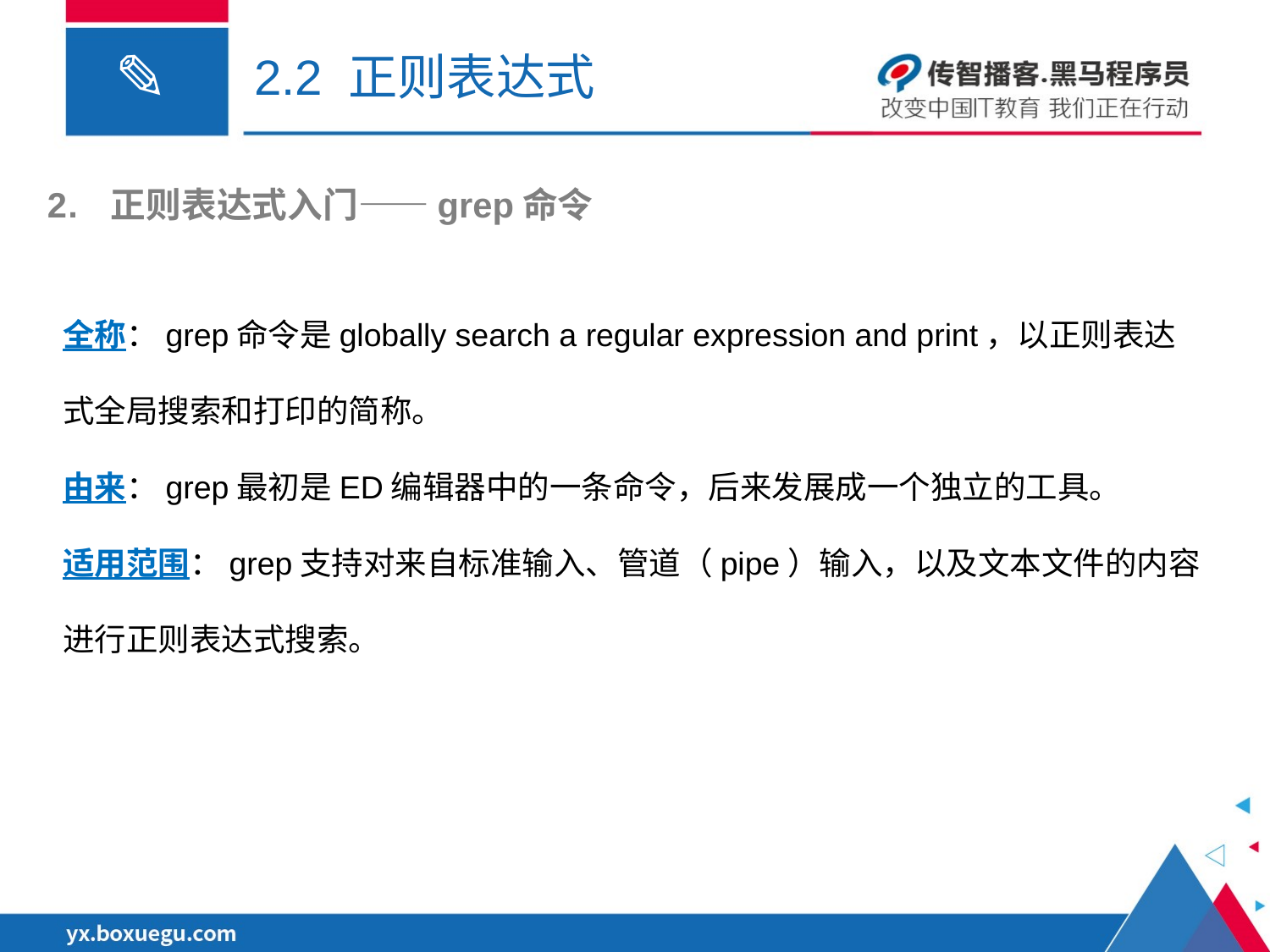

# 2.2 正则表达式
正则表达式入门——grep命令
全称：grep命令是globally search a regular expression and print，以正则表达式全局搜索和打印的简称。
由来：grep最初是ED编辑器中的一条命令，后来发展成一个独立的工具。
适用范围：grep支持对来自标准输入、管道（pipe）输入，以及文本文件的内容进行正则表达式搜索。